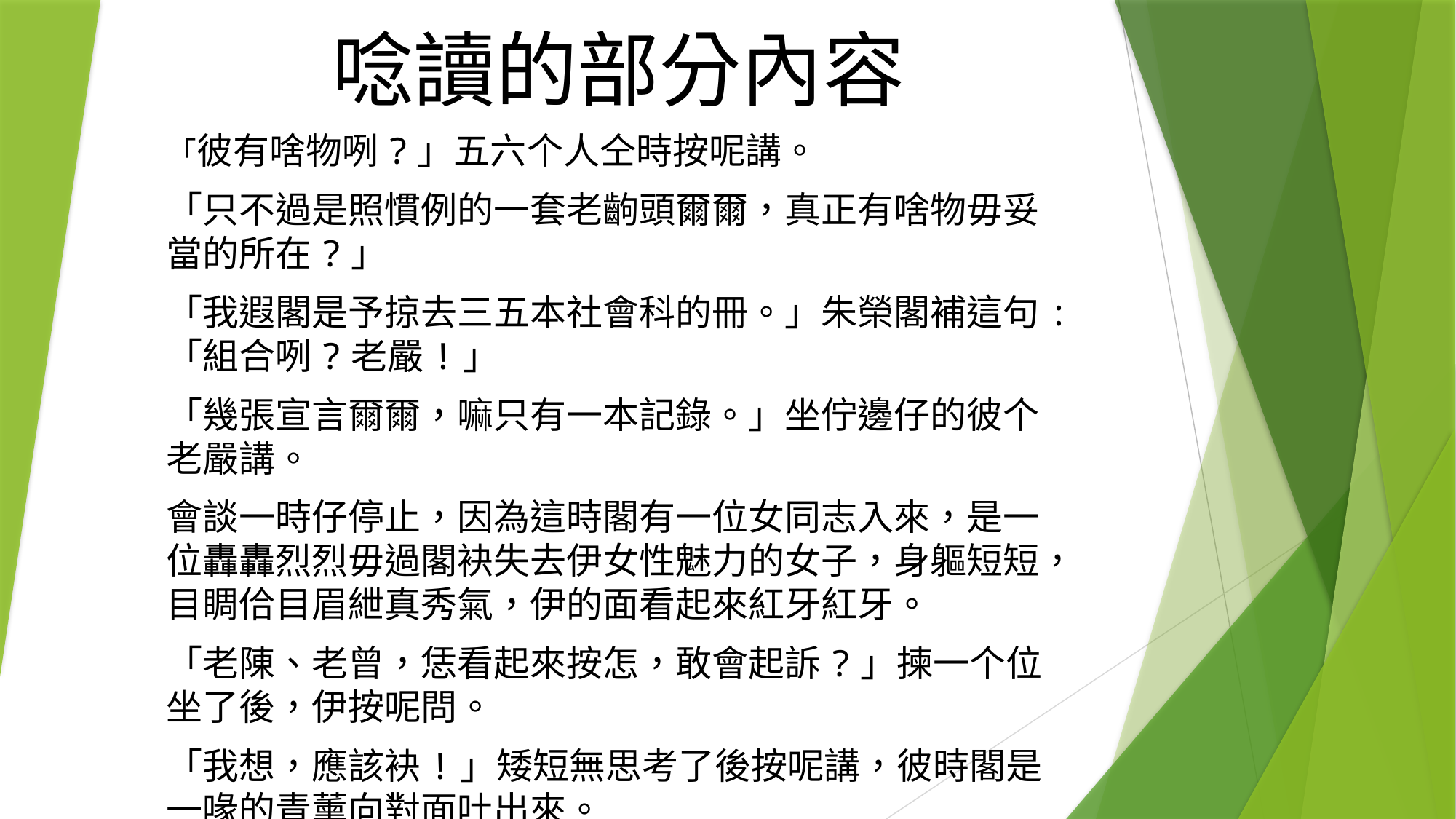

# 唸讀的部分內容
「彼有啥物咧?」五六个人仝時按呢講。
「只不過是照慣例的一套老齣頭爾爾，真正有啥物毋妥當的所在?」
「我遐閣是予掠去三五本社會科的冊。」朱榮閣補這句:「組合咧?老嚴!」
「幾張宣言爾爾，嘛只有一本記錄。」坐佇邊仔的彼个老嚴講。
會談一時仔停止，因為這時閣有一位女同志入來，是一位轟轟烈烈毋過閣袂失去伊女性魅力的女子，身軀短短，目睭佮目眉紲真秀氣，伊的面看起來紅牙紅牙。
「老陳、老曾，恁看起來按怎，敢會起訴?」揀一个位坐了後，伊按呢問。
「我想，應該袂!」矮短無思考了後按呢講，彼時閣是一喙的青薰向對面吐出來。